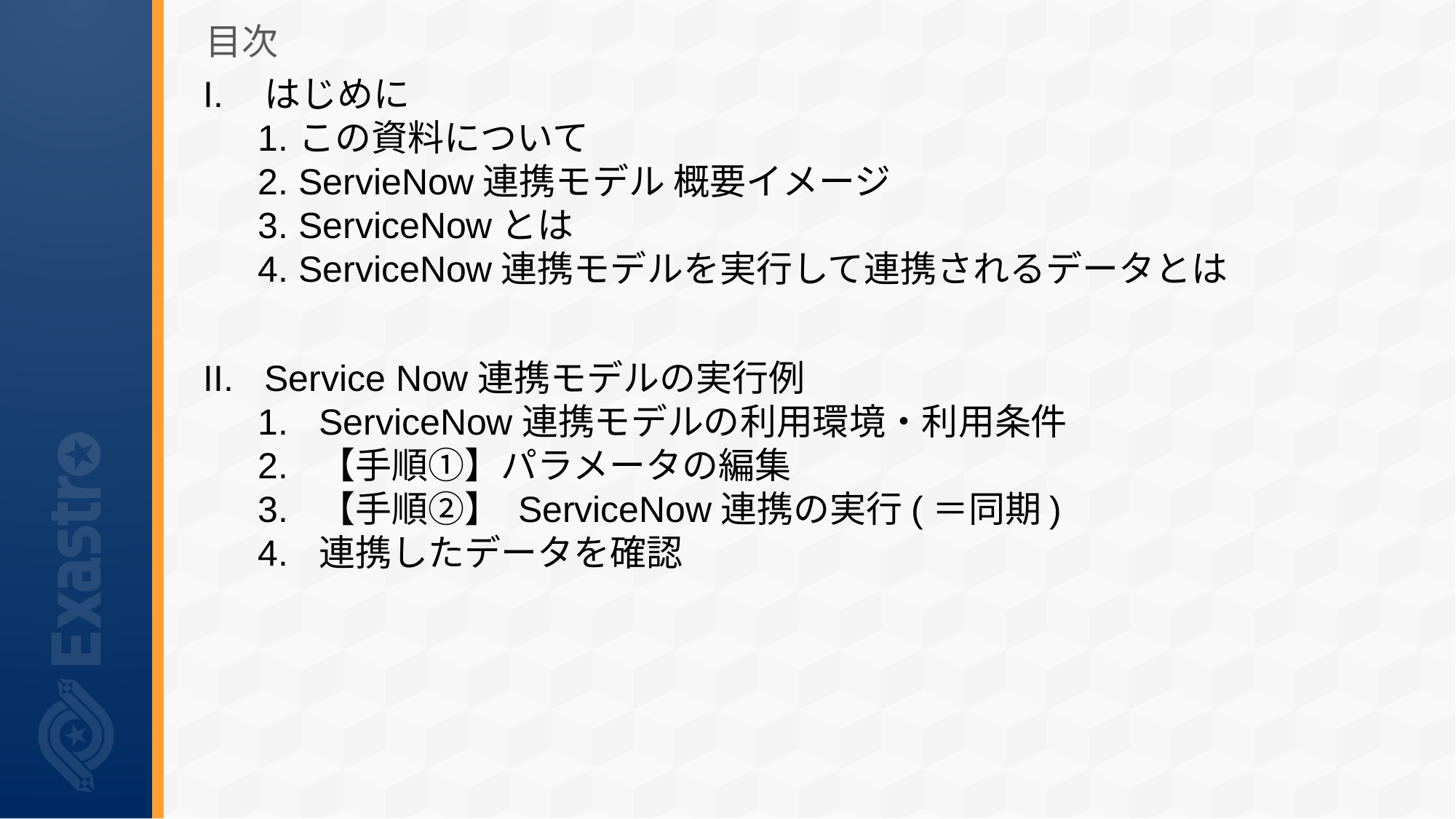

# 目次
はじめに
この資料について
ServieNow連携モデル 概要イメージ
ServiceNowとは
ServiceNow連携モデルを実行して連携されるデータとは
Service Now連携モデルの実行例
ServiceNow連携モデルの利用環境・利用条件
【手順①】パラメータの編集
【手順②】 ServiceNow連携の実行(＝同期)
連携したデータを確認